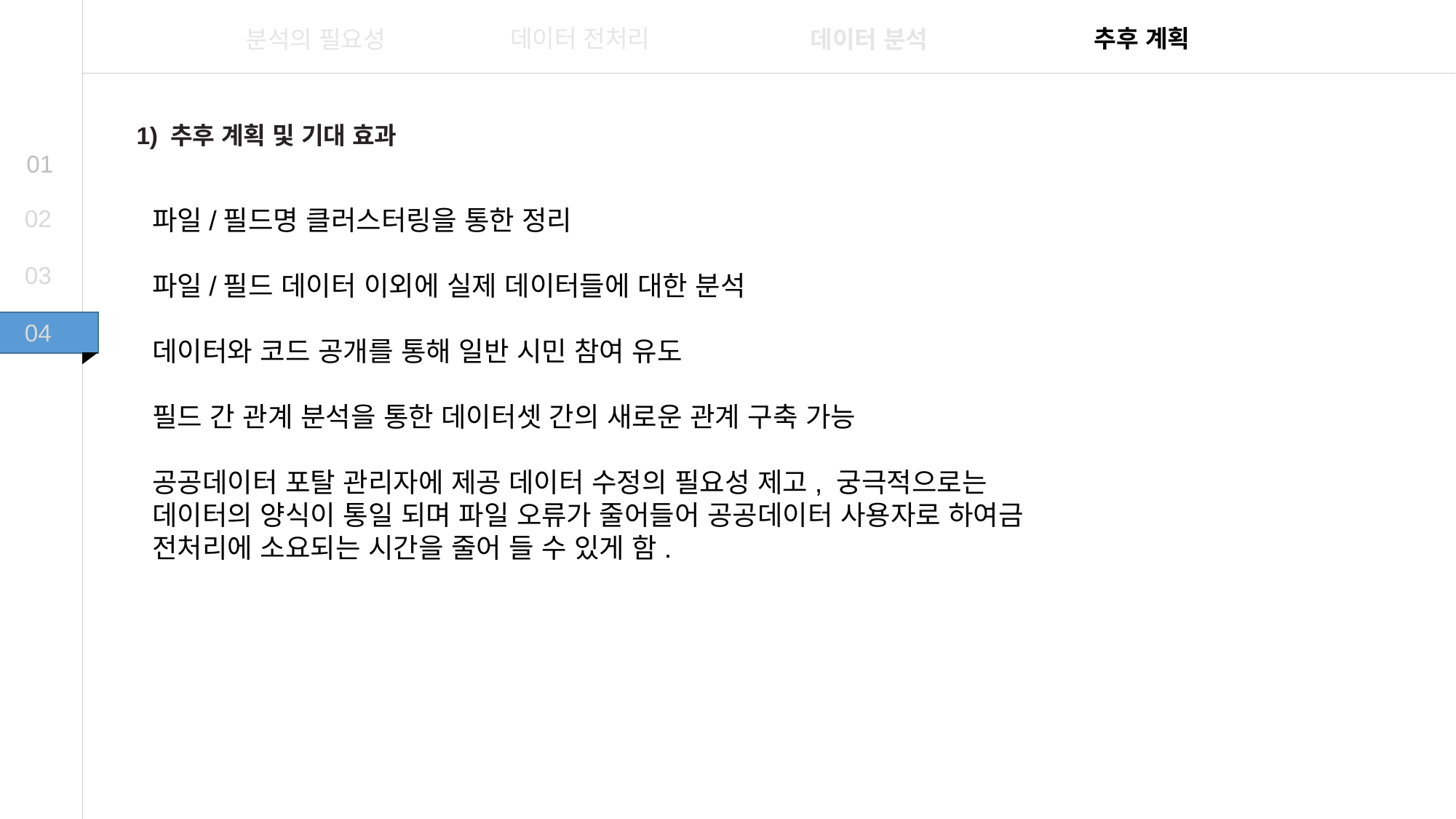

데이터 전처리
추후 계획
분석의 필요성
데이터 분석

1) 추후 계획 및 기대 효과
01
02
파일/필드명 클러스터링을 통한 정리

파일/필드 데이터 이외에 실제 데이터들에 대한 분석

데이터와 코드 공개를 통해 일반 시민 참여 유도

필드 간 관계 분석을 통한 데이터셋 간의 새로운 관계 구축 가능

공공데이터 포탈 관리자에 제공 데이터 수정의 필요성 제고, 궁극적으로는 데이터의 양식이 통일 되며 파일 오류가 줄어들어 공공데이터 사용자로 하여금 전처리에 소요되는 시간을 줄어 들 수 있게 함.

03

04